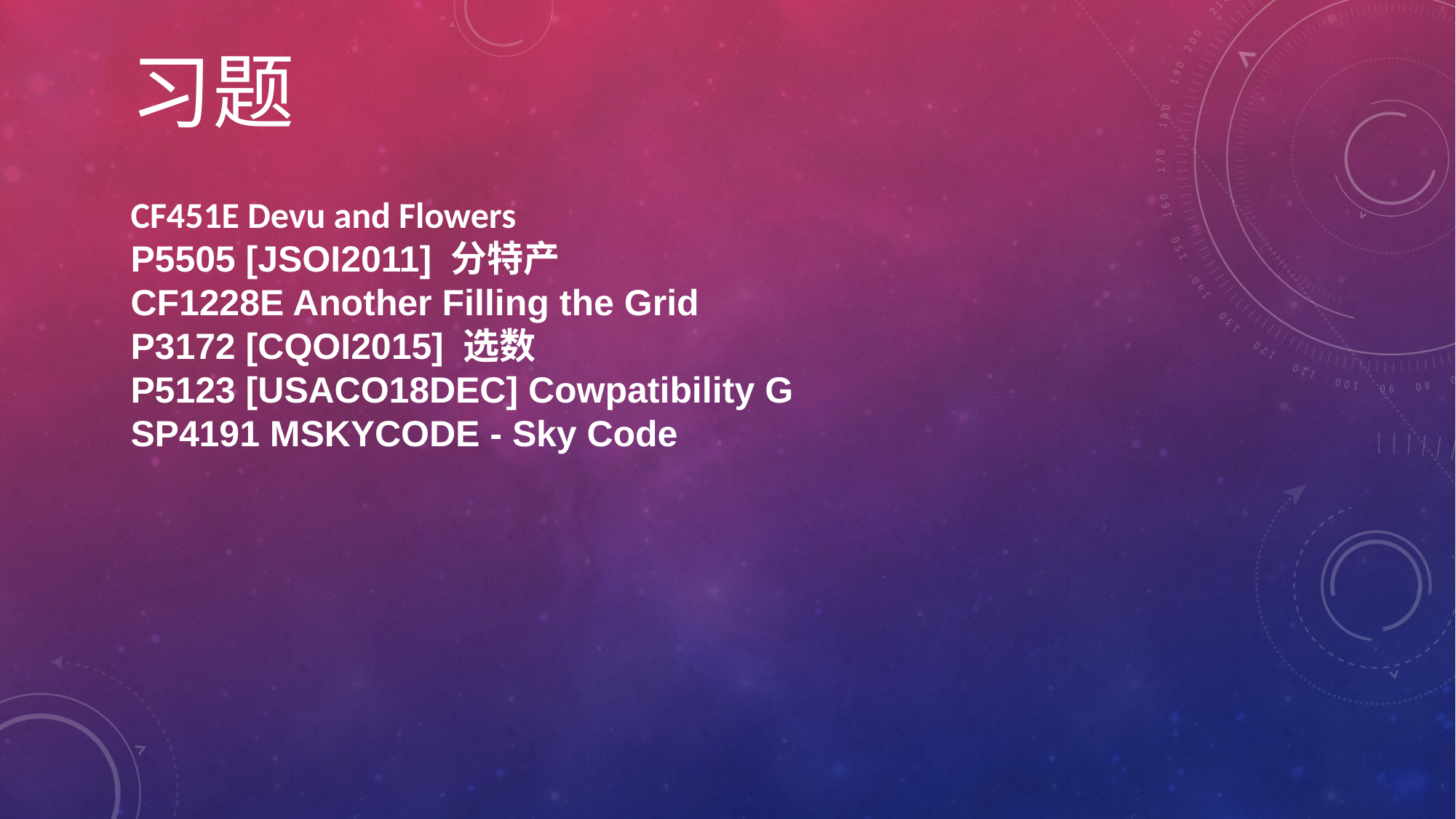

习题
CF451E Devu and Flowers
P5505 [JSOI2011] 分特产
CF1228E Another Filling the Grid
P3172 [CQOI2015] 选数
P5123 [USACO18DEC] Cowpatibility G
SP4191 MSKYCODE - Sky Code